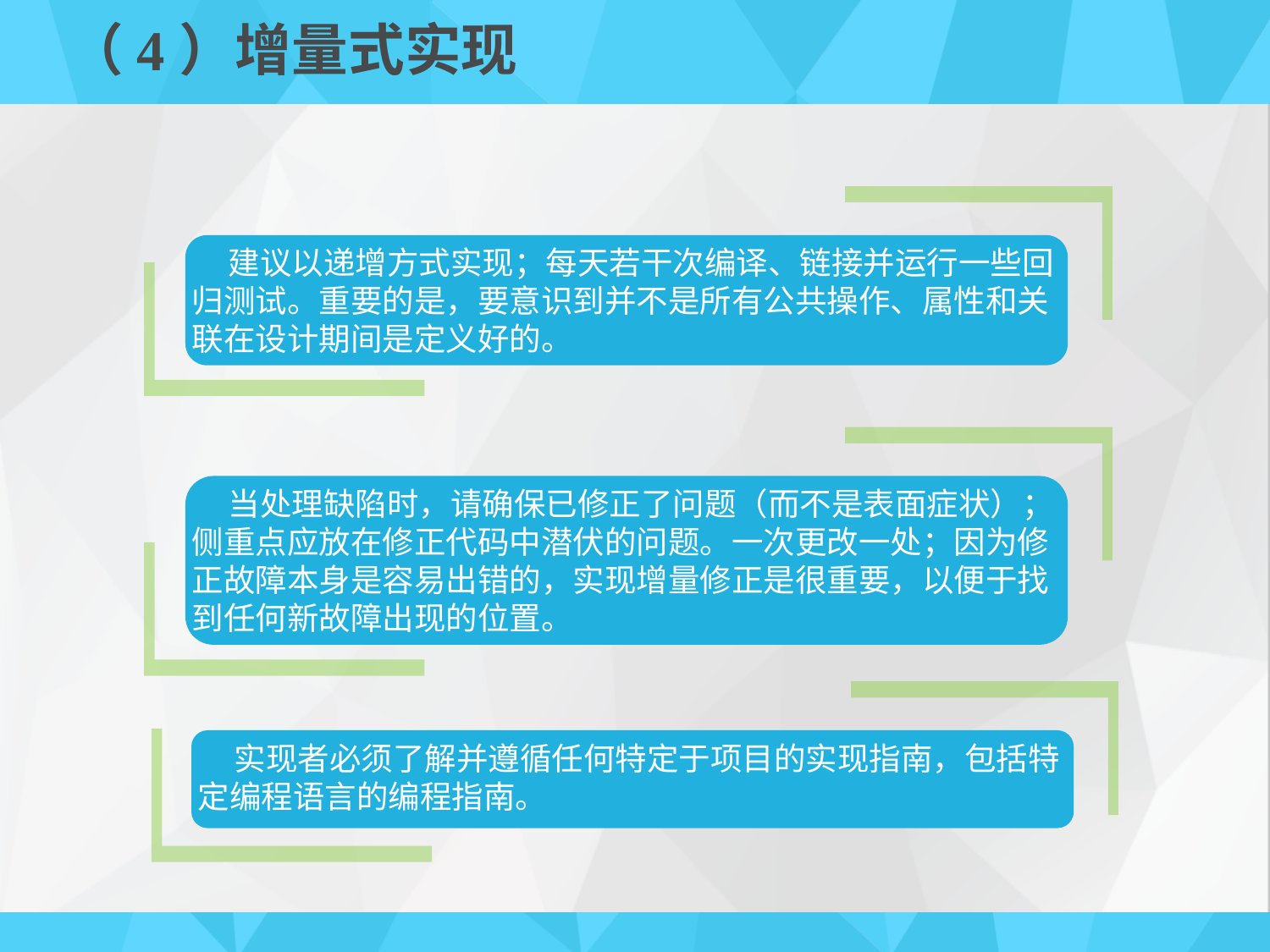

# （4）增量式实现

    建议以递增方式实现；每天若干次编译、链接并运行一些回归测试。重要的是，要意识到并不是所有公共操作、属性和关联在设计期间是定义好的。

    当处理缺陷时，请确保已修正了问题（而不是表面症状）；侧重点应放在修正代码中潜伏的问题。一次更改一处；因为修正故障本身是容易出错的，实现增量修正是很重要，以便于找到任何新故障出现的位置。

    实现者必须了解并遵循任何特定于项目的实现指南，包括特定编程语言的编程指南。